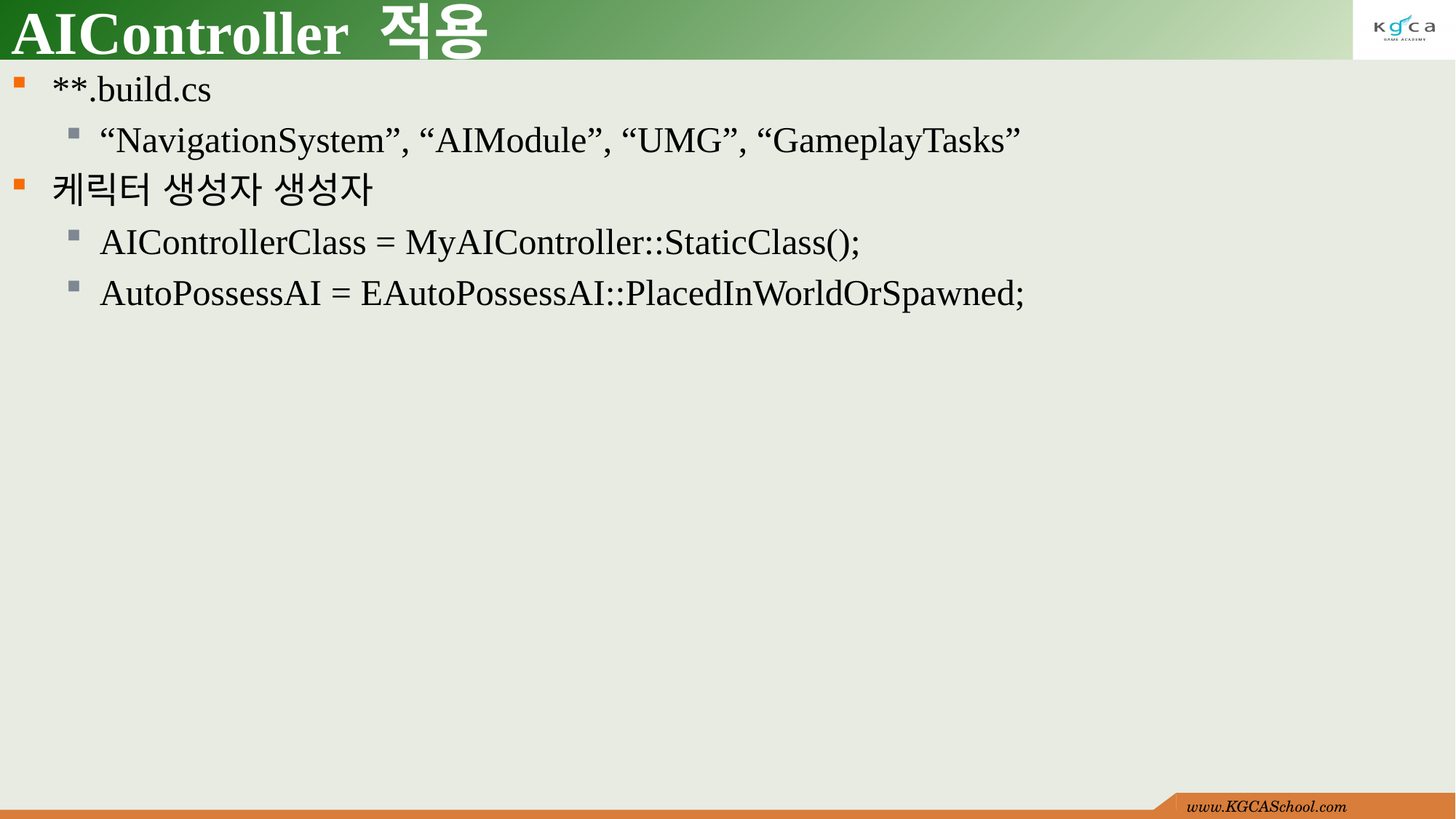

# AIController 적용
**.build.cs
“NavigationSystem”, “AIModule”, “UMG”, “GameplayTasks”
케릭터 생성자 생성자
AIControllerClass = MyAIController::StaticClass();
AutoPossessAI = EAutoPossessAI::PlacedInWorldOrSpawned;